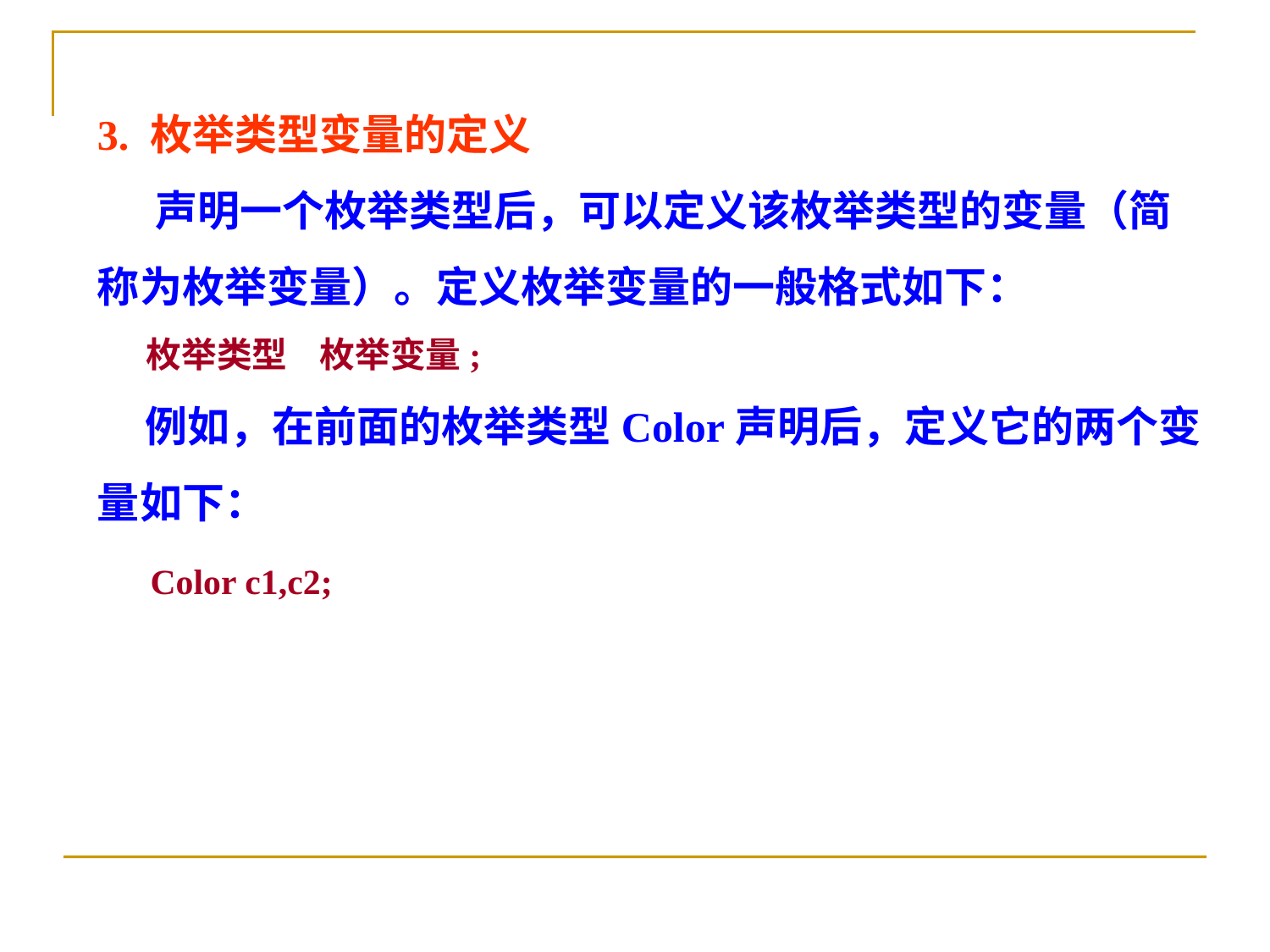

3. 枚举类型变量的定义
     声明一个枚举类型后，可以定义该枚举类型的变量（简称为枚举变量）。定义枚举变量的一般格式如下：
     枚举类型    枚举变量;
    例如，在前面的枚举类型Color声明后，定义它的两个变量如下：
     Color c1,c2;